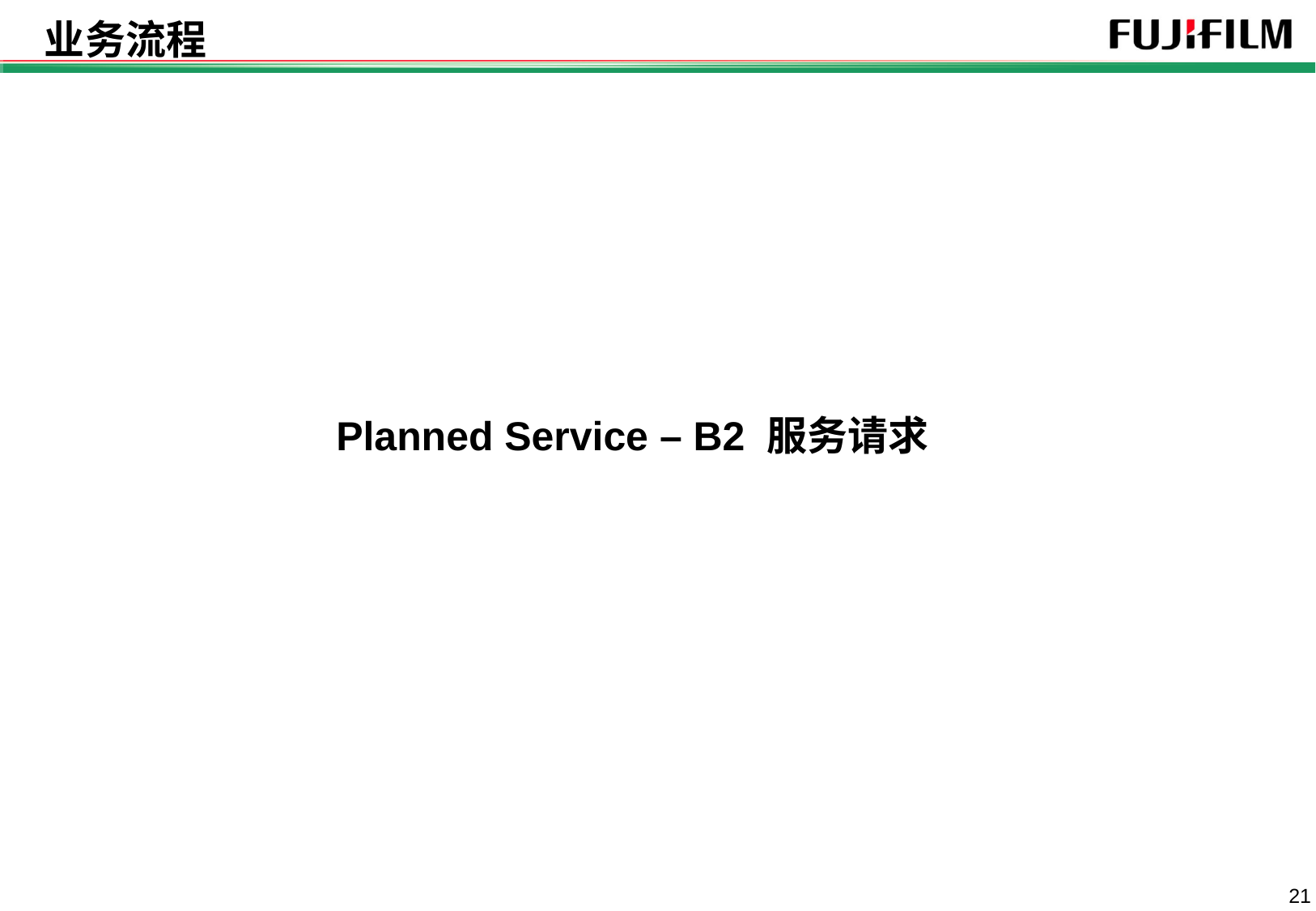

# 业务流程
Planned Service – B2 服务请求